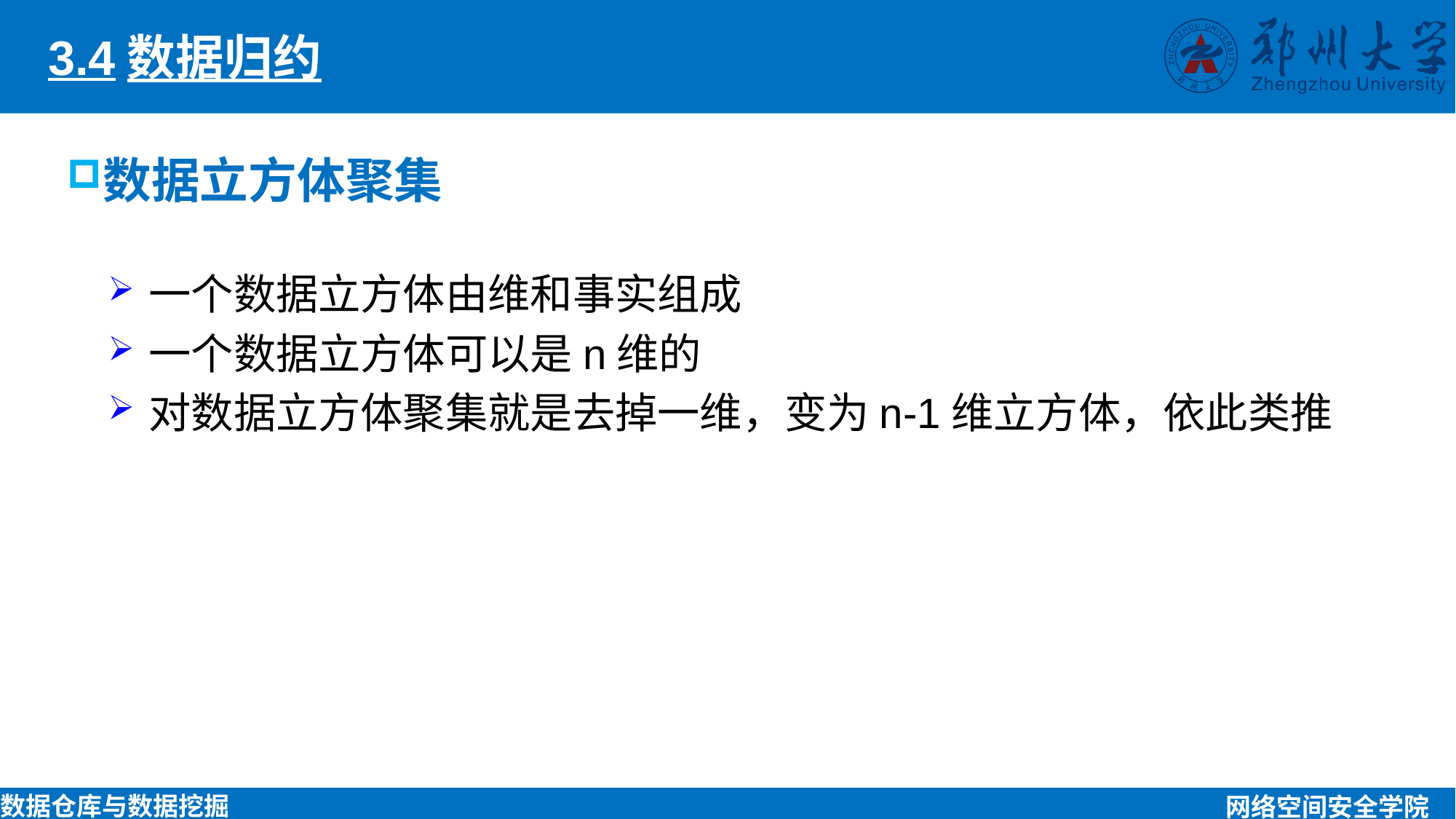

3.4数据归约
数据立方体聚集

一个数据立方体由维和事实组成
一个数据立方体可以是n维的
对数据立方体聚集就是去掉一维，变为n-1维立方体，依此类推